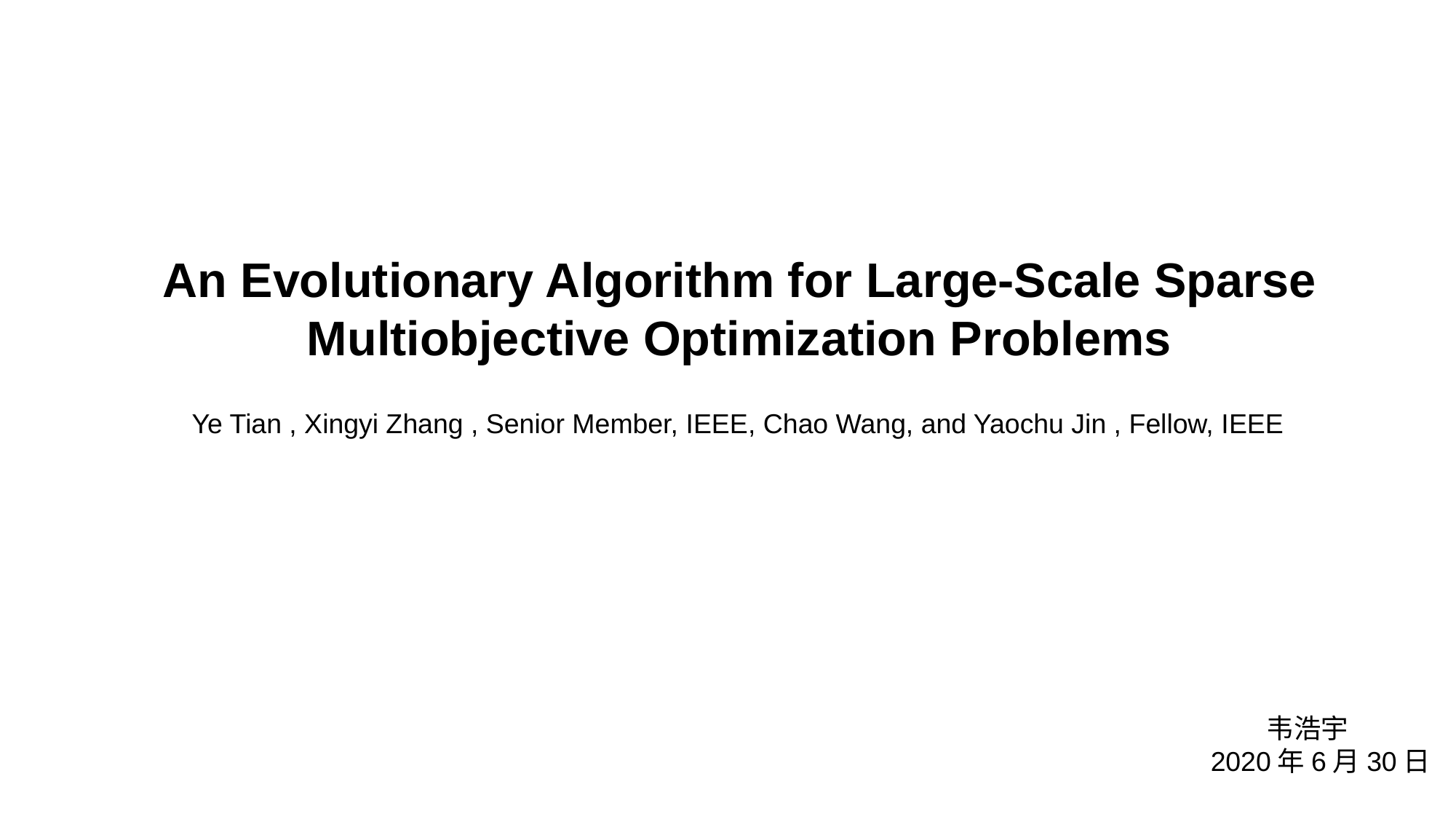

An Evolutionary Algorithm for Large-Scale Sparse Multiobjective Optimization Problems
Ye Tian , Xingyi Zhang , Senior Member, IEEE, Chao Wang, and Yaochu Jin , Fellow, IEEE
        韦浩宇
2020年6月30日